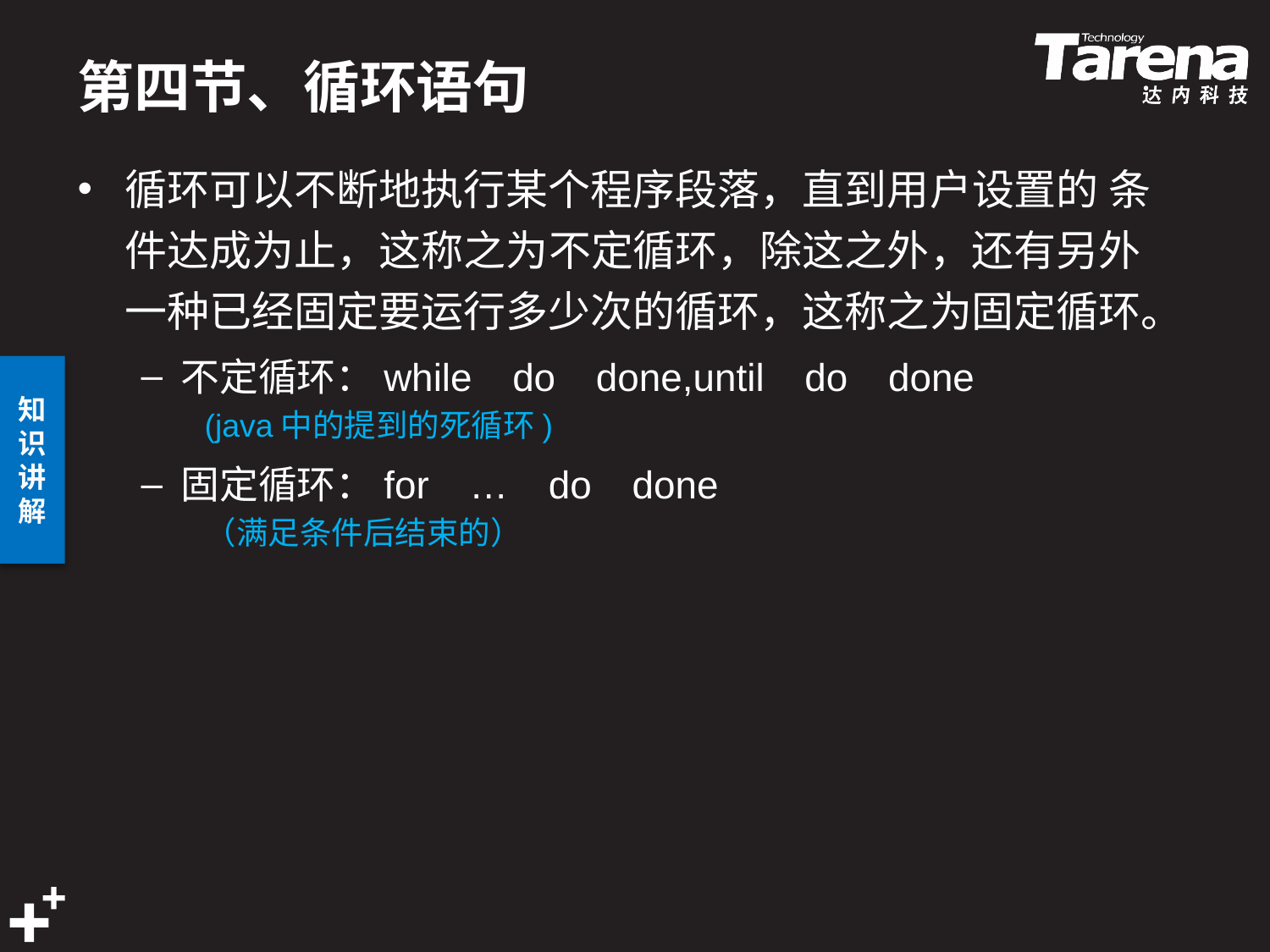

# 第四节、循环语句
循环可以不断地执行某个程序段落，直到用户设置的 条件达成为止，这称之为不定循环，除这之外，还有另外 一种已经固定要运行多少次的循环，这称之为固定循环。
不定循环：while  do  done,until  do  done 
(java中的提到的死循环) 
固定循环：for  …  do  done 
（满足条件后结束的）